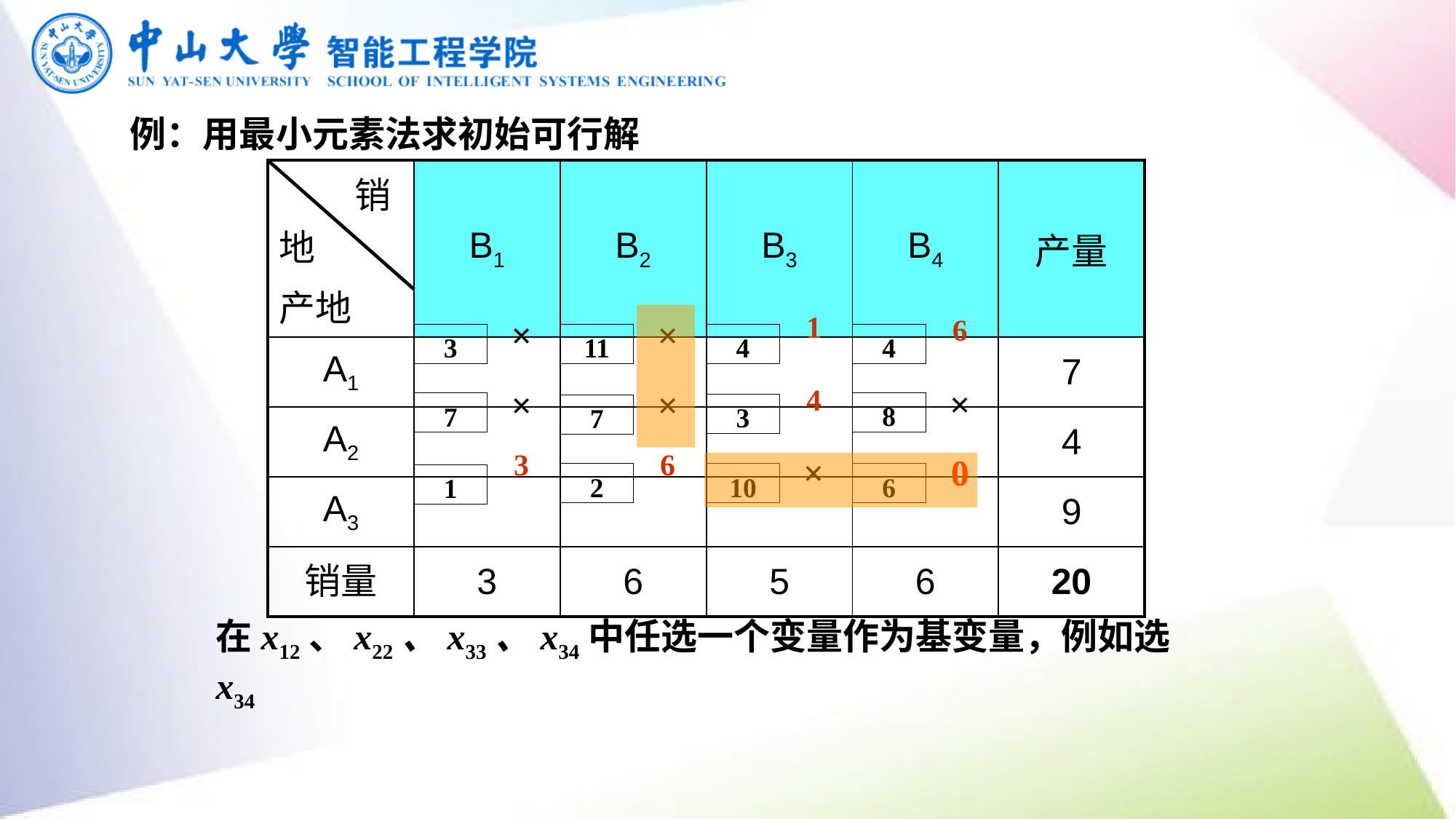

例：用最小元素法求初始可行解
| 销地 产地 | B1 | B2 | B3 | B4 | 产量 |
| --- | --- | --- | --- | --- | --- |
| A1 |  |  |  |  | 7 |
| A2 |  |  |  |  | 4 |
| A3 |  |  |  |  | 9 |
| 销量 | 3 | 6 | 5 | 6 | 20 |

1
×
×
6

3
11
4
4
×
×
×
4
8
7
3
7
3
6
×
0
2
10
6
1
在x12、x22、x33、x34中任选一个变量作为基变量，例如选x34